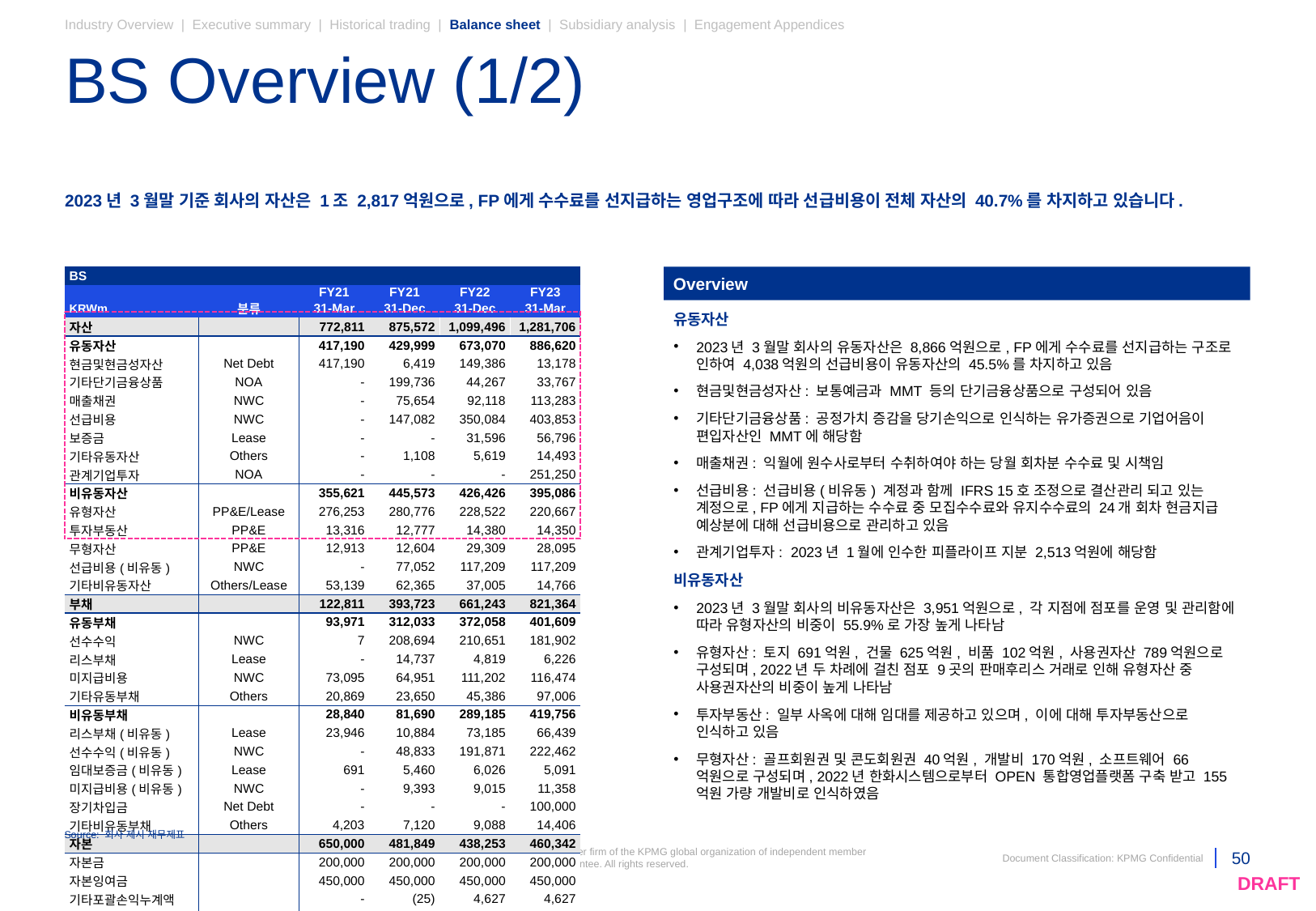

Industry Overview  |  Executive summary  |  Historical trading  |  Balance sheet  |  Subsidiary analysis  |  Engagement Appendices
# BS Overview (1/2)
2023년 3월말 기준 회사의 자산은 1조 2,817억원으로, FP에게 수수료를 선지급하는 영업구조에 따라 선급비용이 전체 자산의 40.7%를 차지하고 있습니다.
| BS |  |  |  |  |  |
| --- | --- | --- | --- | --- | --- |
|  |  | FY21 | FY21 | FY22 | FY23 |
| KRWm | 분류 | 31-Mar | 31-Dec | 31-Dec | 31-Mar |
| 자산 |  | 772,811 | 875,572 | 1,099,496 | 1,281,706 |
| 유동자산 |  | 417,190 | 429,999 | 673,070 | 886,620 |
| 현금및현금성자산 | Net Debt | 417,190 | 6,419 | 149,386 | 13,178 |
| 기타단기금융상품 | NOA | - | 199,736 | 44,267 | 33,767 |
| 매출채권 | NWC | - | 75,654 | 92,118 | 113,283 |
| 선급비용 | NWC | - | 147,082 | 350,084 | 403,853 |
| 보증금 | Lease | - | - | 31,596 | 56,796 |
| 기타유동자산 | Others | - | 1,108 | 5,619 | 14,493 |
| 관계기업투자 | NOA | - | - | - | 251,250 |
| 비유동자산 |  | 355,621 | 445,573 | 426,426 | 395,086 |
| 유형자산 | PP&E/Lease | 276,253 | 280,776 | 228,522 | 220,667 |
| 투자부동산 | PP&E | 13,316 | 12,777 | 14,380 | 14,350 |
| 무형자산 | PP&E | 12,913 | 12,604 | 29,309 | 28,095 |
| 선급비용(비유동) | NWC | - | 77,052 | 117,209 | 117,209 |
| 기타비유동자산 | Others/Lease | 53,139 | 62,365 | 37,005 | 14,766 |
| 부채 |  | 122,811 | 393,723 | 661,243 | 821,364 |
| 유동부채 |  | 93,971 | 312,033 | 372,058 | 401,609 |
| 선수수익 | NWC | 7 | 208,694 | 210,651 | 181,902 |
| 리스부채 | Lease | - | 14,737 | 4,819 | 6,226 |
| 미지급비용 | NWC | 73,095 | 64,951 | 111,202 | 116,474 |
| 기타유동부채 | Others | 20,869 | 23,650 | 45,386 | 97,006 |
| 비유동부채 |  | 28,840 | 81,690 | 289,185 | 419,756 |
| 리스부채(비유동) | Lease | 23,946 | 10,884 | 73,185 | 66,439 |
| 선수수익(비유동) | NWC | - | 48,833 | 191,871 | 222,462 |
| 임대보증금(비유동) | Lease | 691 | 5,460 | 6,026 | 5,091 |
| 미지급비용(비유동) | NWC | - | 9,393 | 9,015 | 11,358 |
| 장기차입금 | Net Debt | - | - | - | 100,000 |
| 기타비유동부채 | Others | 4,203 | 7,120 | 9,088 | 14,406 |
| 자본 |  | 650,000 | 481,849 | 438,253 | 460,342 |
| 자본금 |  | 200,000 | 200,000 | 200,000 | 200,000 |
| 자본잉여금 |  | 450,000 | 450,000 | 450,000 | 450,000 |
| 기타포괄손익누계액 |  | - | (25) | 4,627 | 4,627 |
| 이익잉여금 |  | - | (168,126) | (216,374) | (194,285) |
| 부채와자본총계 |  | 772,811 | 875,572 | 1,099,496 | 1,281,706 |
Overview
유동자산
2023년 3월말 회사의 유동자산은 8,866억원으로, FP에게 수수료를 선지급하는 구조로 인하여 4,038억원의 선급비용이 유동자산의 45.5%를 차지하고 있음
현금및현금성자산: 보통예금과 MMT 등의 단기금융상품으로 구성되어 있음
기타단기금융상품: 공정가치 증감을 당기손익으로 인식하는 유가증권으로 기업어음이 편입자산인 MMT에 해당함
매출채권: 익월에 원수사로부터 수취하여야 하는 당월 회차분 수수료 및 시책임
선급비용: 선급비용(비유동) 계정과 함께 IFRS 15호 조정으로 결산관리 되고 있는 계정으로, FP에게 지급하는 수수료 중 모집수수료와 유지수수료의 24개 회차 현금지급 예상분에 대해 선급비용으로 관리하고 있음
관계기업투자:  2023년 1월에 인수한 피플라이프 지분 2,513억원에 해당함
비유동자산
2023년 3월말 회사의 비유동자산은 3,951억원으로, 각 지점에 점포를 운영 및 관리함에 따라 유형자산의 비중이 55.9%로 가장 높게 나타남
유형자산: 토지 691억원, 건물 625억원, 비품 102억원, 사용권자산 789억원으로 구성되며, 2022년 두 차례에 걸친 점포 9곳의 판매후리스 거래로 인해 유형자산 중 사용권자산의 비중이 높게 나타남
투자부동산: 일부 사옥에 대해 임대를 제공하고 있으며, 이에 대해 투자부동산으로 인식하고 있음
무형자산: 골프회원권 및 콘도회원권 40억원, 개발비 170억원, 소프트웨어 66억원으로 구성되며, 2022년 한화시스템으로부터 OPEN 통합영업플랫폼 구축 받고 155억원 가량 개발비로 인식하였음

Source: 회사 제시 재무제표